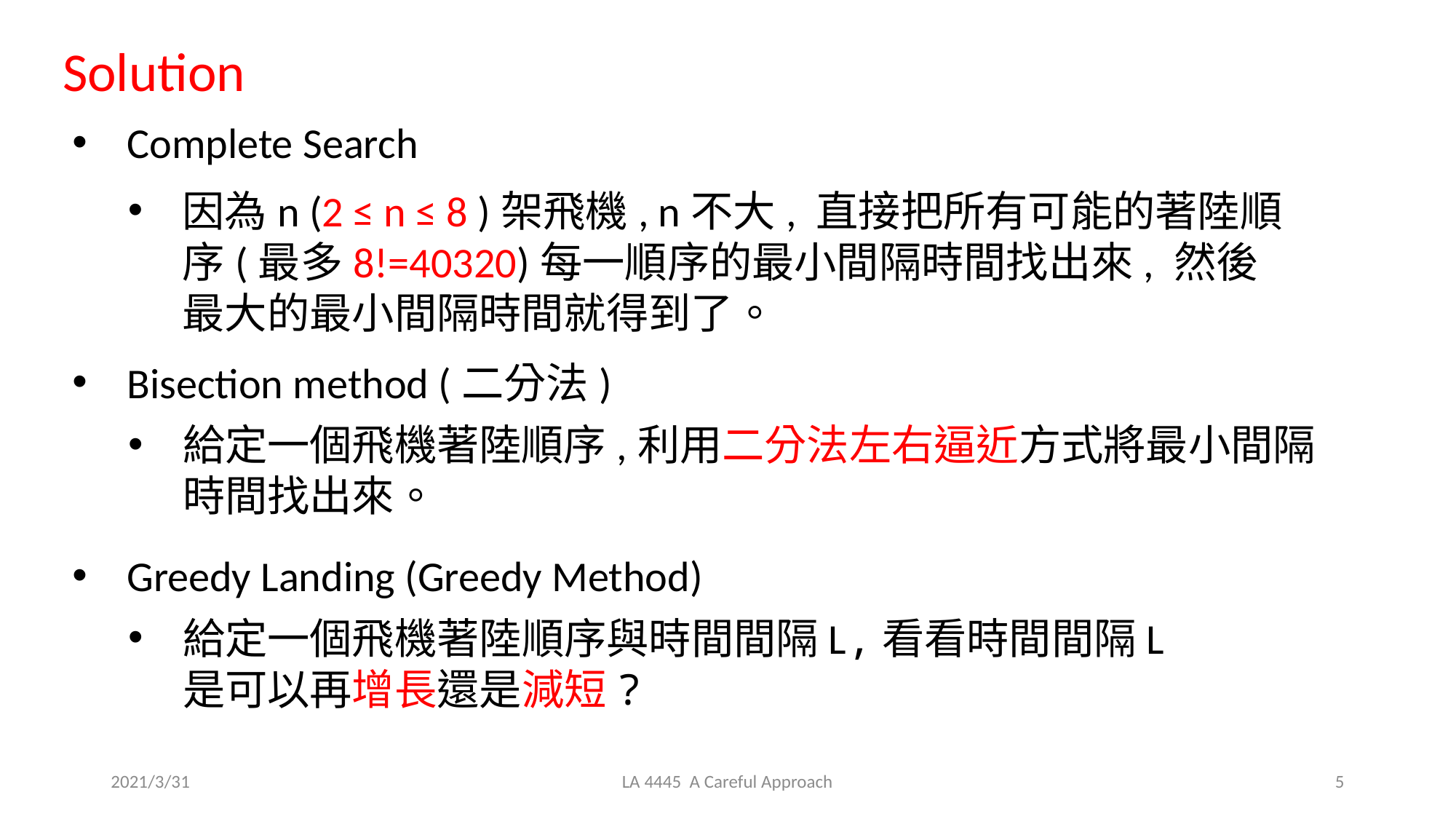

Solution
Complete Search
因為n (2 ≤ n ≤ 8 )架飛機, n不大, 直接把所有可能的著陸順序(最多8!=40320)每一順序的最小間隔時間找出來, 然後最大的最小間隔時間就得到了。
Bisection method (二分法)
給定一個飛機著陸順序,利用二分法左右逼近方式將最小間隔時間找出來。
Greedy Landing (Greedy Method)
給定一個飛機著陸順序與時間間隔L,看看時間間隔L是可以再增長還是減短?

2021/3/31
LA 4445  A Careful Approach
5